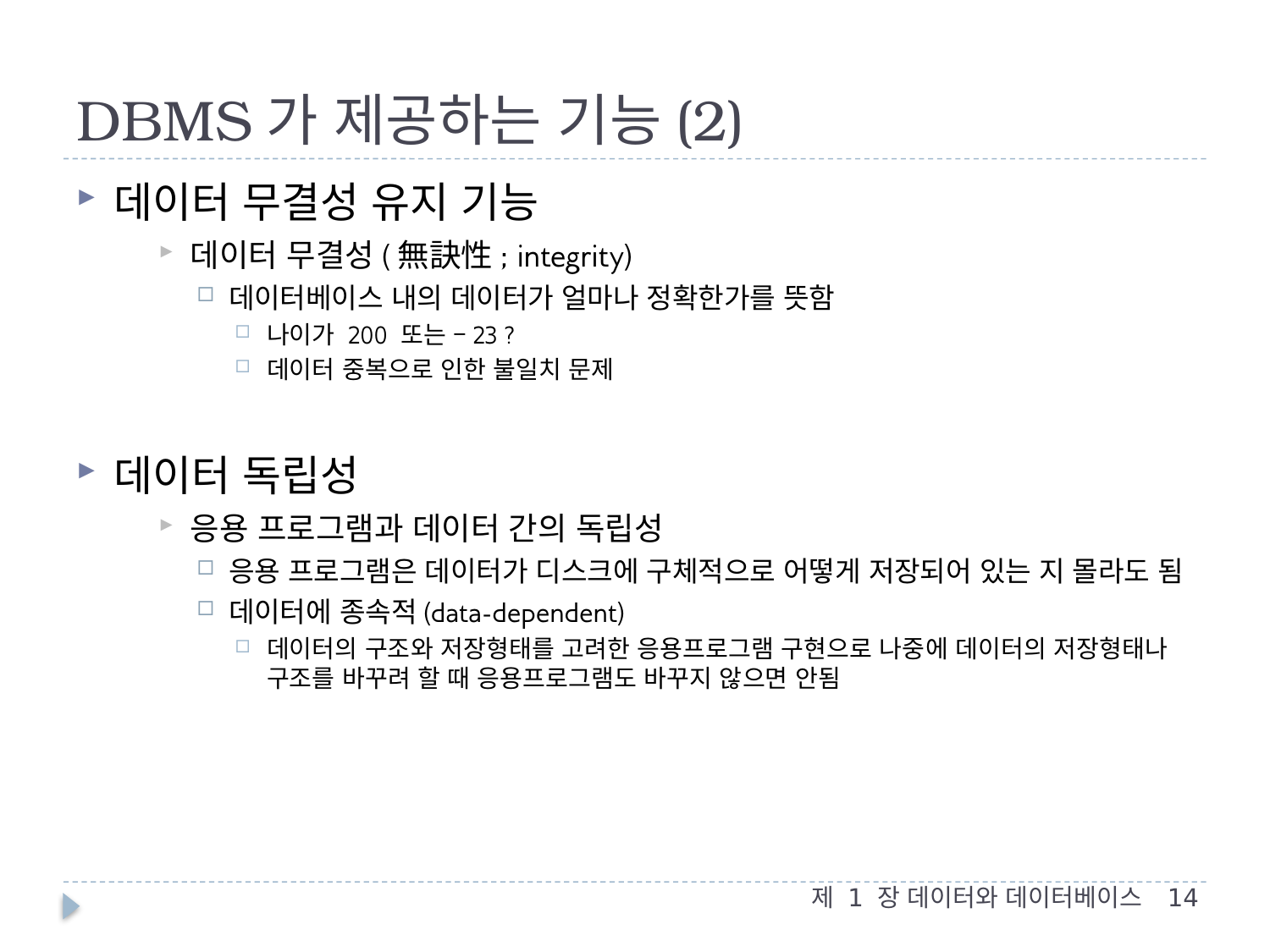

# DBMS가 제공하는 기능(2)
데이터 무결성 유지 기능
데이터 무결성(無訣性; integrity)
데이터베이스 내의 데이터가 얼마나 정확한가를 뜻함
나이가 200 또는 –23 ?
데이터 중복으로 인한 불일치 문제

데이터 독립성
응용 프로그램과 데이터 간의 독립성
응용 프로그램은 데이터가 디스크에 구체적으로 어떻게 저장되어 있는 지 몰라도 됨
데이터에 종속적(data-dependent)
데이터의 구조와 저장형태를 고려한 응용프로그램 구현으로 나중에 데이터의 저장형태나 구조를 바꾸려 할 때 응용프로그램도 바꾸지 않으면 안됨
제 1 장 데이터와 데이터베이스
14